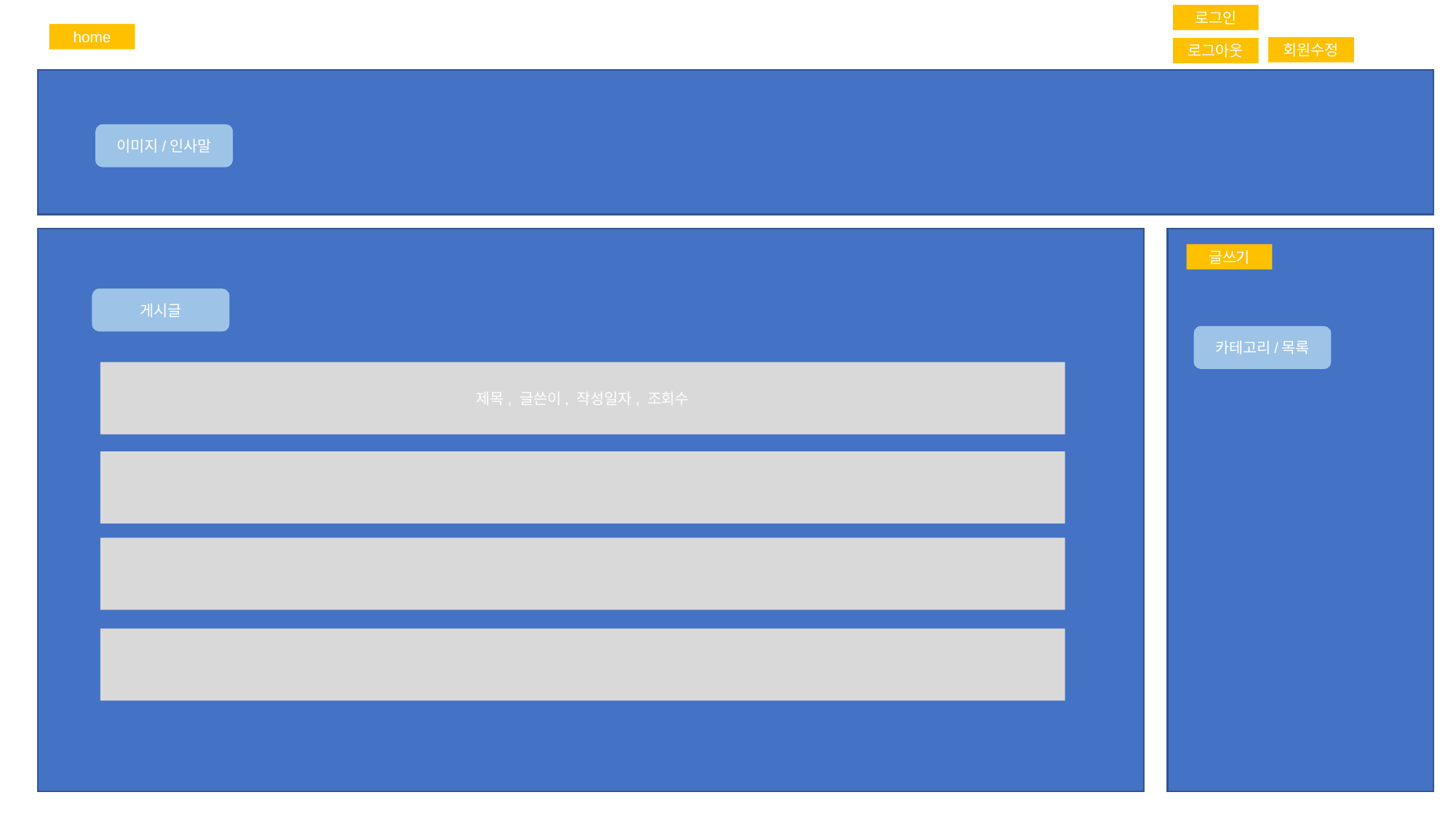

로그인
home
회원수정
로그아웃

이미지/인사말

글쓰기
게시글
카테고리/목록
제목, 글쓴이, 작성일자, 조회수